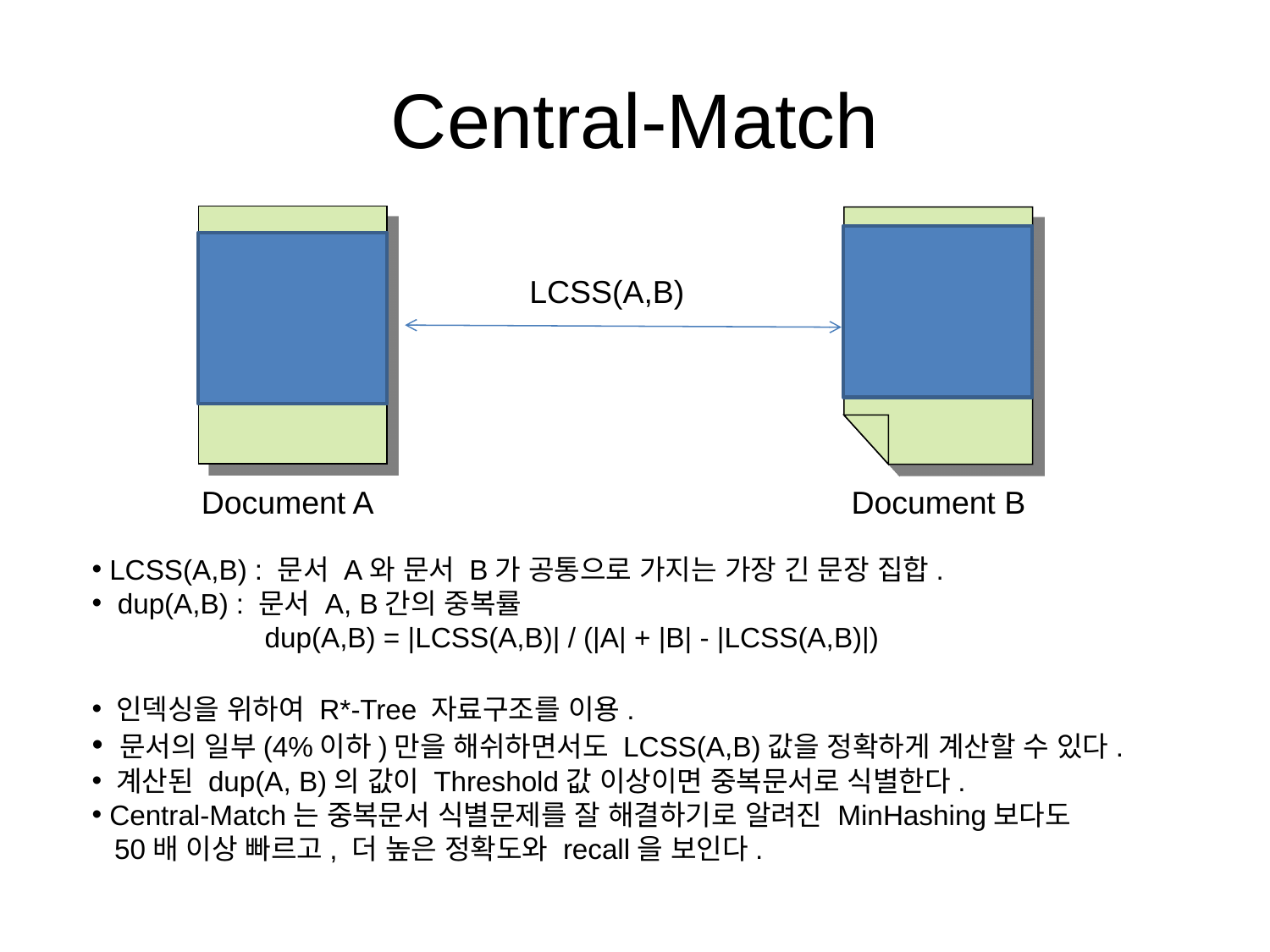

# Central-Match

LCSS(A,B)
Document A
Document B
 LCSS(A,B) : 문서 A와 문서 B가 공통으로 가지는 가장 긴 문장 집합.
  dup(A,B) : 문서 A, B간의 중복률
	     dup(A,B) = |LCSS(A,B)| / (|A| + |B| - |LCSS(A,B)|)

 인덱싱을 위하여 R*-Tree 자료구조를 이용.
 문서의 일부(4%이하)만을 해쉬하면서도 LCSS(A,B)값을 정확하게 계산할 수 있다.
 계산된 dup(A, B)의 값이 Threshold값 이상이면 중복문서로 식별한다.
 Central-Match는 중복문서 식별문제를 잘 해결하기로 알려진 MinHashing보다도
  50배 이상 빠르고, 더 높은 정확도와 recall을 보인다.